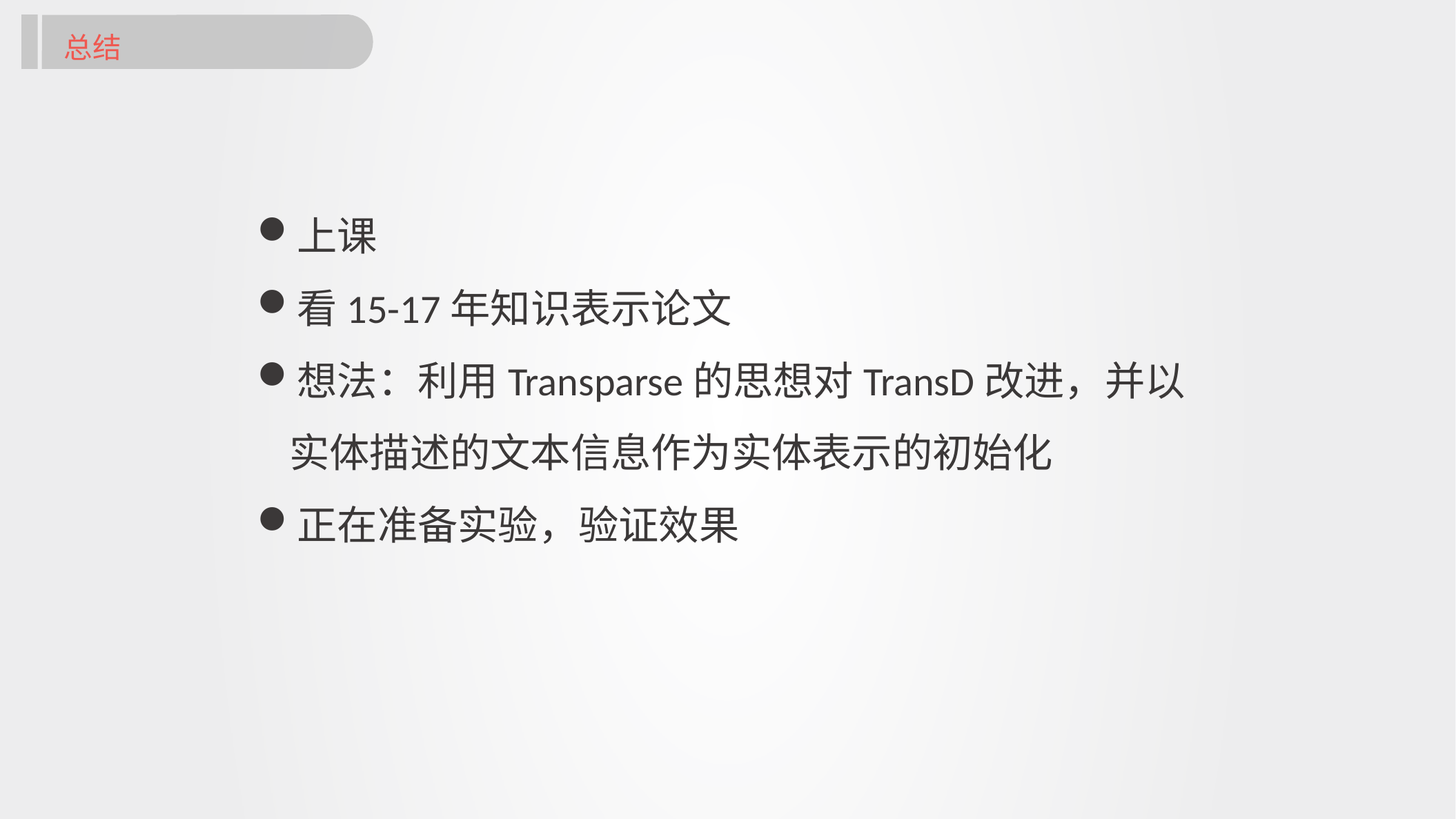

总结
上课
看15-17年知识表示论文
想法：利用Transparse的思想对TransD改进，并以实体描述的文本信息作为实体表示的初始化
正在准备实验，验证效果